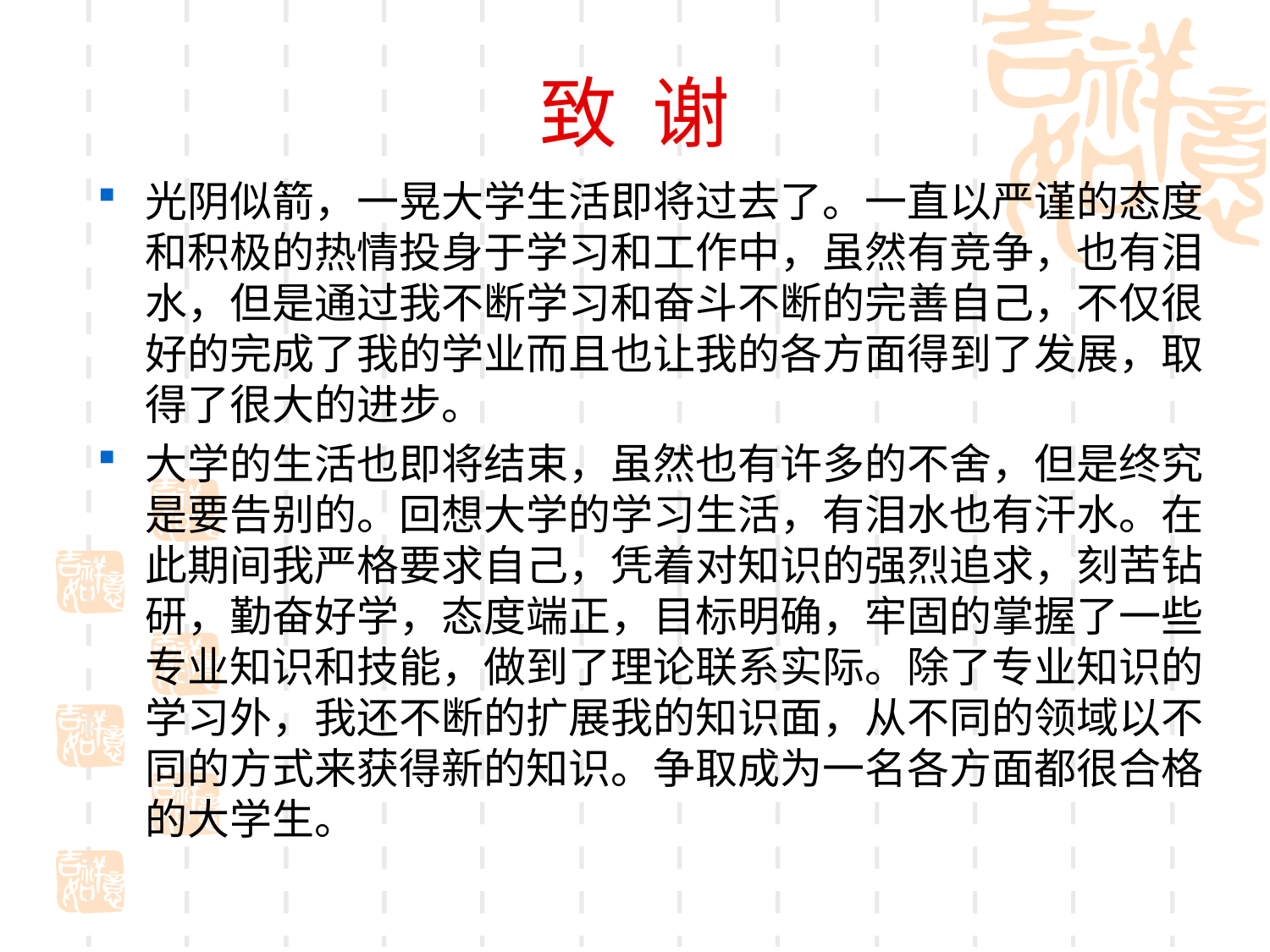

# 致  谢
光阴似箭，一晃大学生活即将过去了。一直以严谨的态度和积极的热情投身于学习和工作中，虽然有竞争，也有泪水，但是通过我不断学习和奋斗不断的完善自己，不仅很好的完成了我的学业而且也让我的各方面得到了发展，取得了很大的进步。
大学的生活也即将结束，虽然也有许多的不舍，但是终究是要告别的。回想大学的学习生活，有泪水也有汗水。在此期间我严格要求自己，凭着对知识的强烈追求，刻苦钻研，勤奋好学，态度端正，目标明确，牢固的掌握了一些专业知识和技能，做到了理论联系实际。除了专业知识的学习外，我还不断的扩展我的知识面，从不同的领域以不同的方式来获得新的知识。争取成为一名各方面都很合格的大学生。